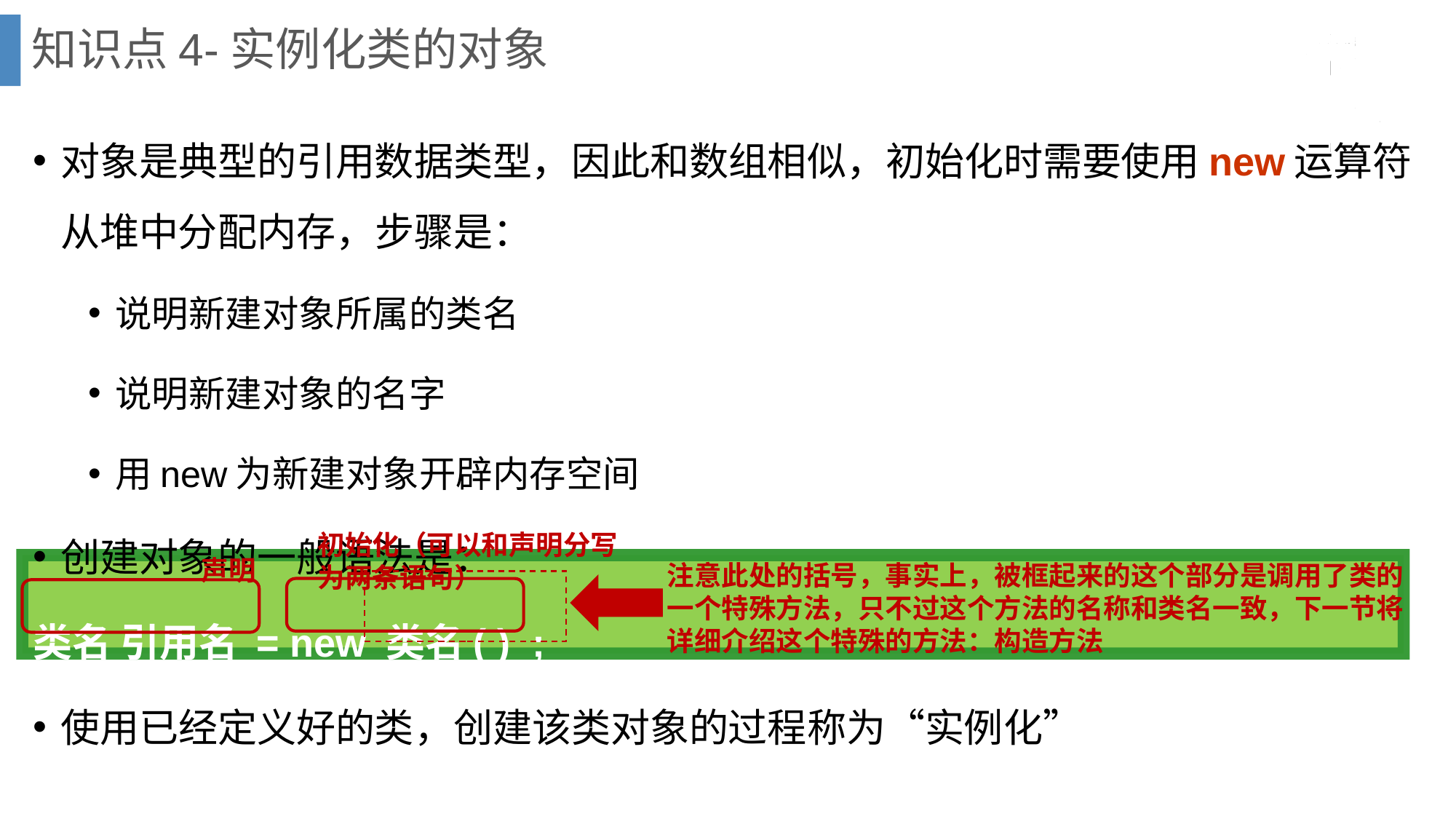

# 知识点4-实例化类的对象
对象是典型的引用数据类型，因此和数组相似，初始化时需要使用new运算符从堆中分配内存，步骤是：
说明新建对象所属的类名
说明新建对象的名字
用new为新建对象开辟内存空间
创建对象的一般语法是：
类名 引用名 = new 类名( )  ;
使用已经定义好的类，创建该类对象的过程称为“实例化”
初始化（可以和声明分写为两条语句）
声明
注意此处的括号，事实上，被框起来的这个部分是调用了类的一个特殊方法，只不过这个方法的名称和类名一致，下一节将详细介绍这个特殊的方法：构造方法